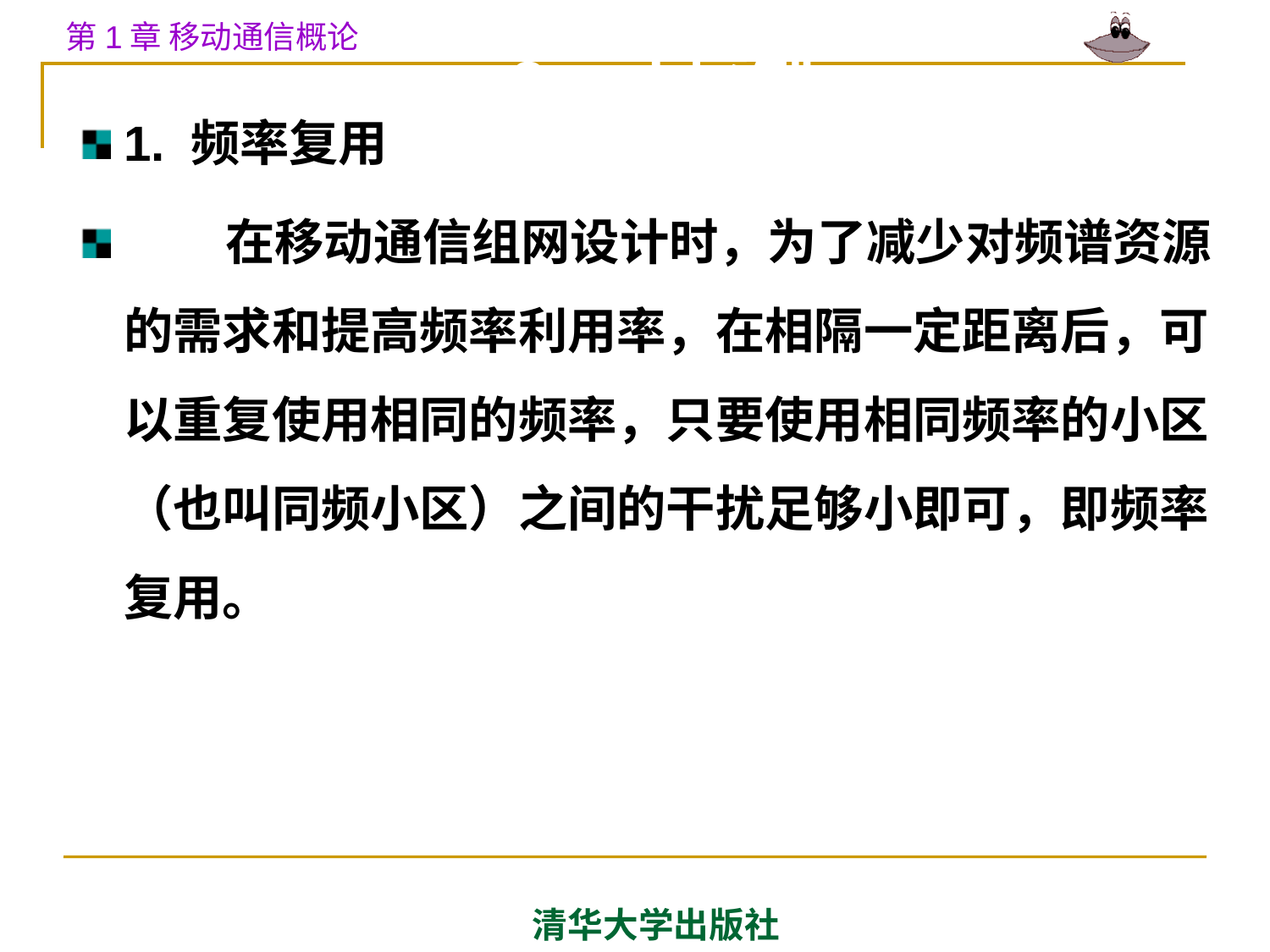

# 2、小区制
1. 频率复用
        在移动通信组网设计时，为了减少对频谱资源的需求和提高频率利用率，在相隔一定距离后，可以重复使用相同的频率，只要使用相同频率的小区（也叫同频小区）之间的干扰足够小即可，即频率复用。